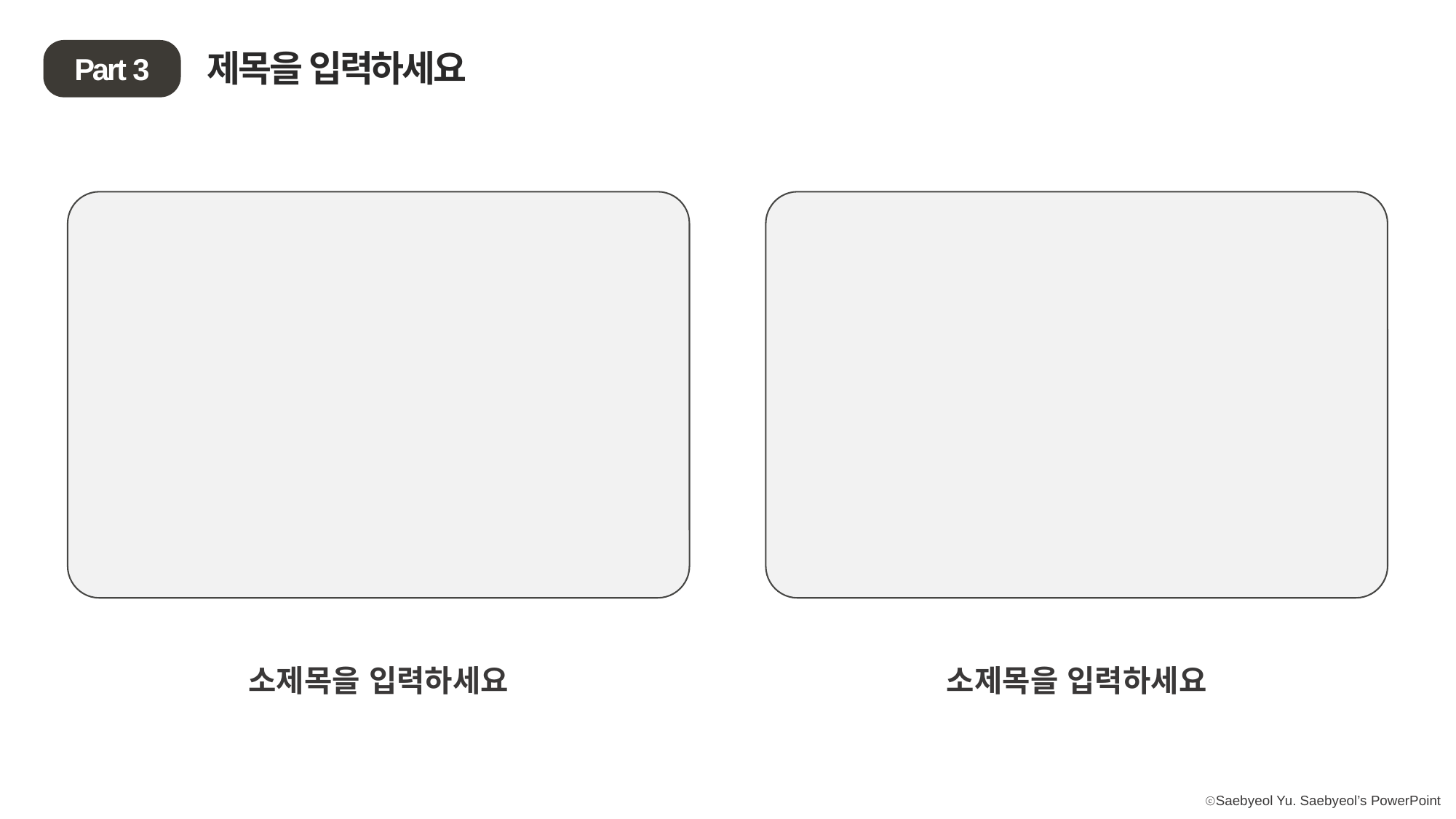

제목을 입력하세요
Part 3

소제목을 입력하세요
소제목을 입력하세요